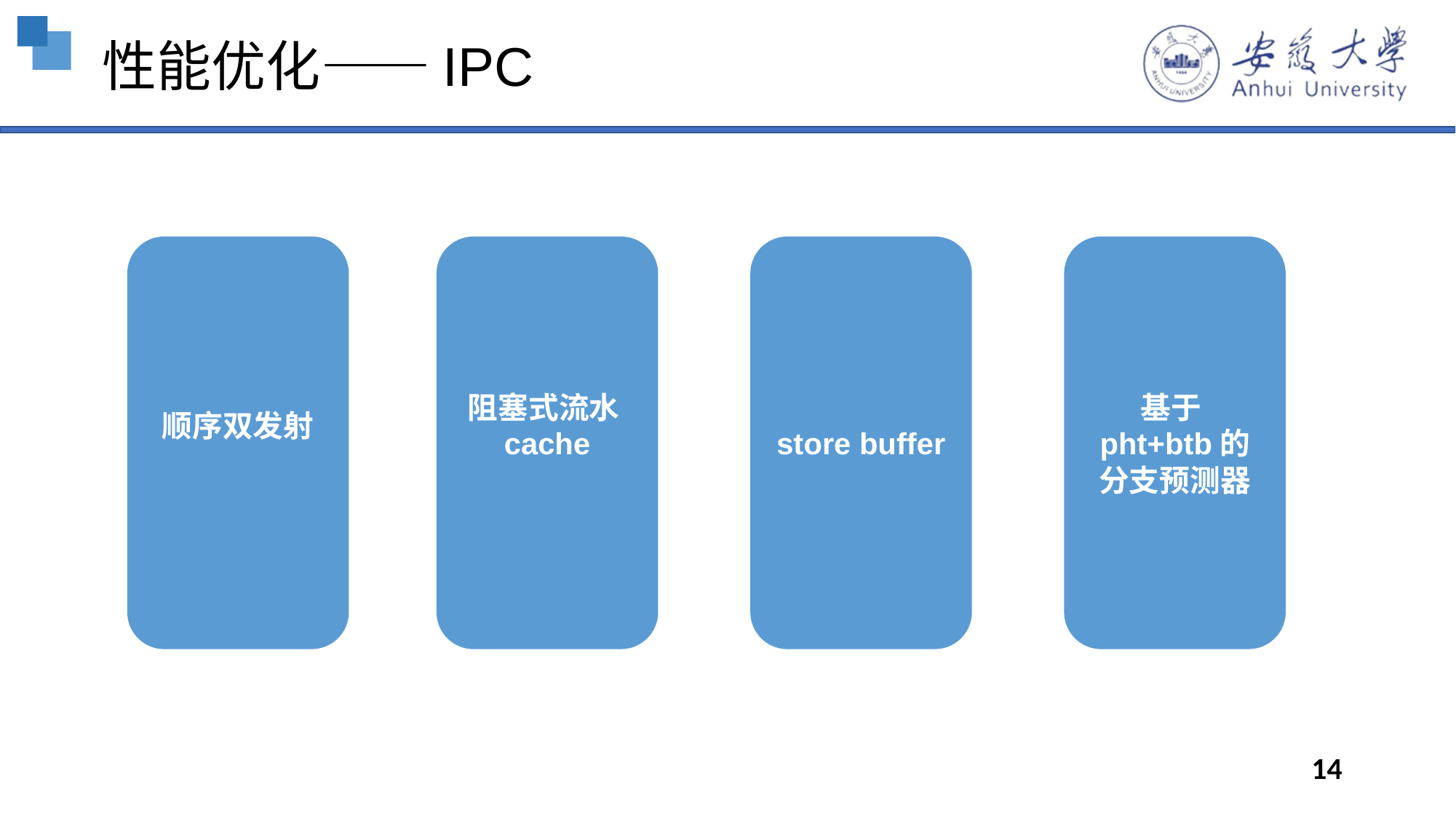

# 性能优化——IPC
顺序双发射

阻塞式流水cache

store buffer
基于pht+btb的分支预测器

14